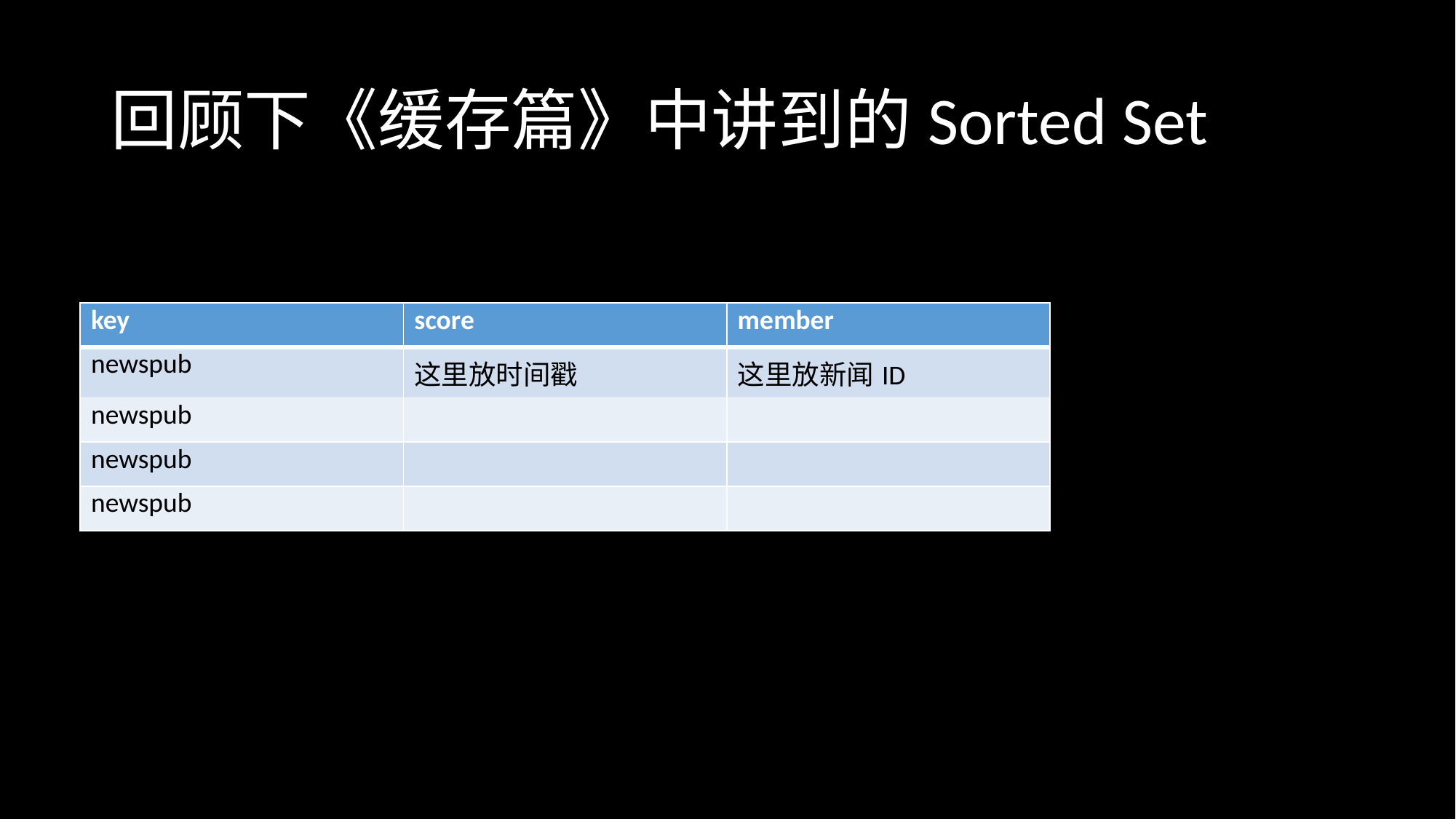

# 回顾下《缓存篇》中讲到的Sorted Set
| key | score | member |
| --- | --- | --- |
| newspub | 这里放时间戳 | 这里放新闻ID |
| newspub |  |  |
| newspub |  |  |
| newspub |  |  |